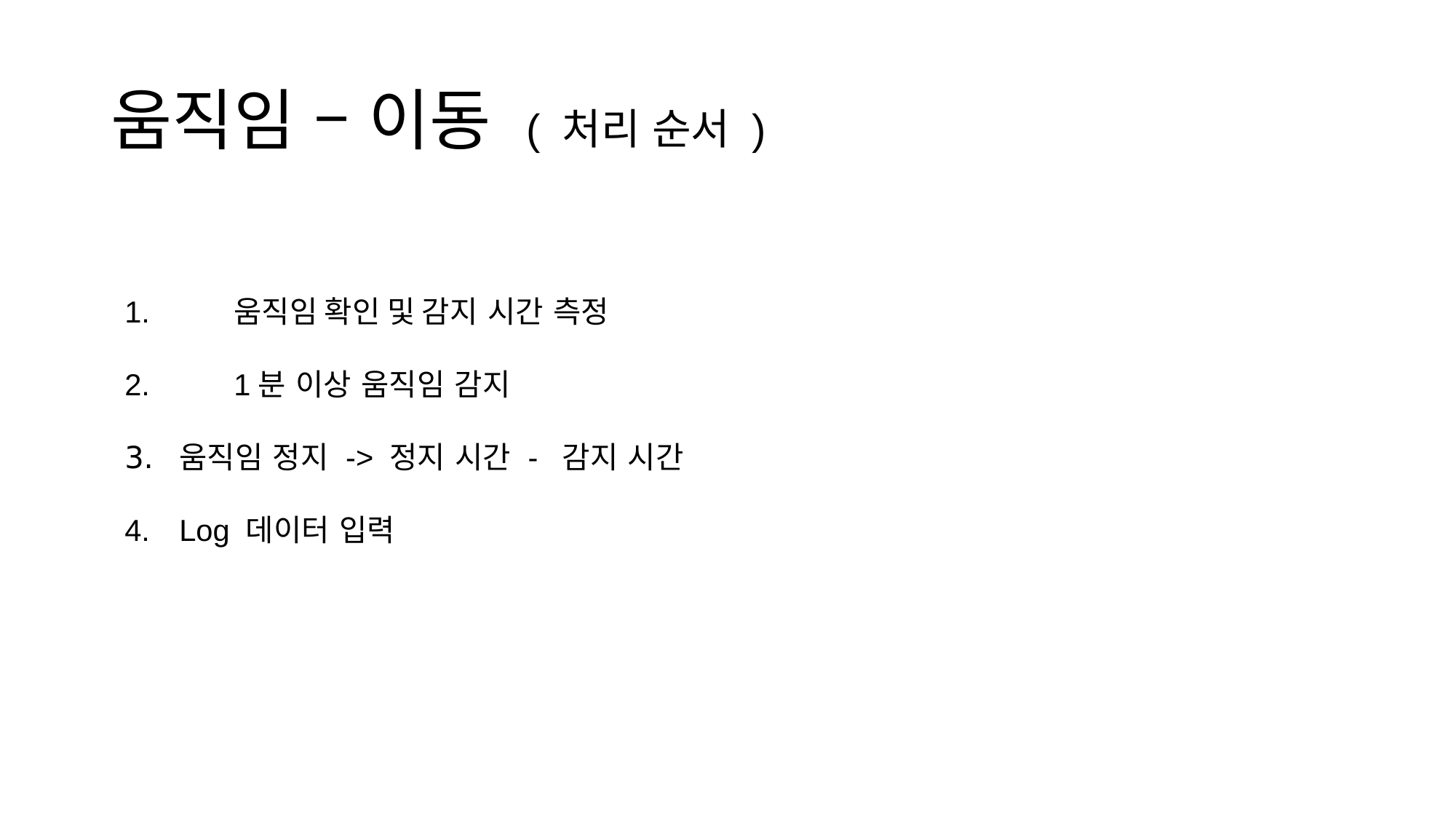

움직임 – 이동 ( 처리 순서 )
1.	움직임 확인 및 감지 시간 측정

2.	1분 이상 움직임 감지

움직임 정지 -> 정지 시간 -  감지 시간

Log 데이터 입력